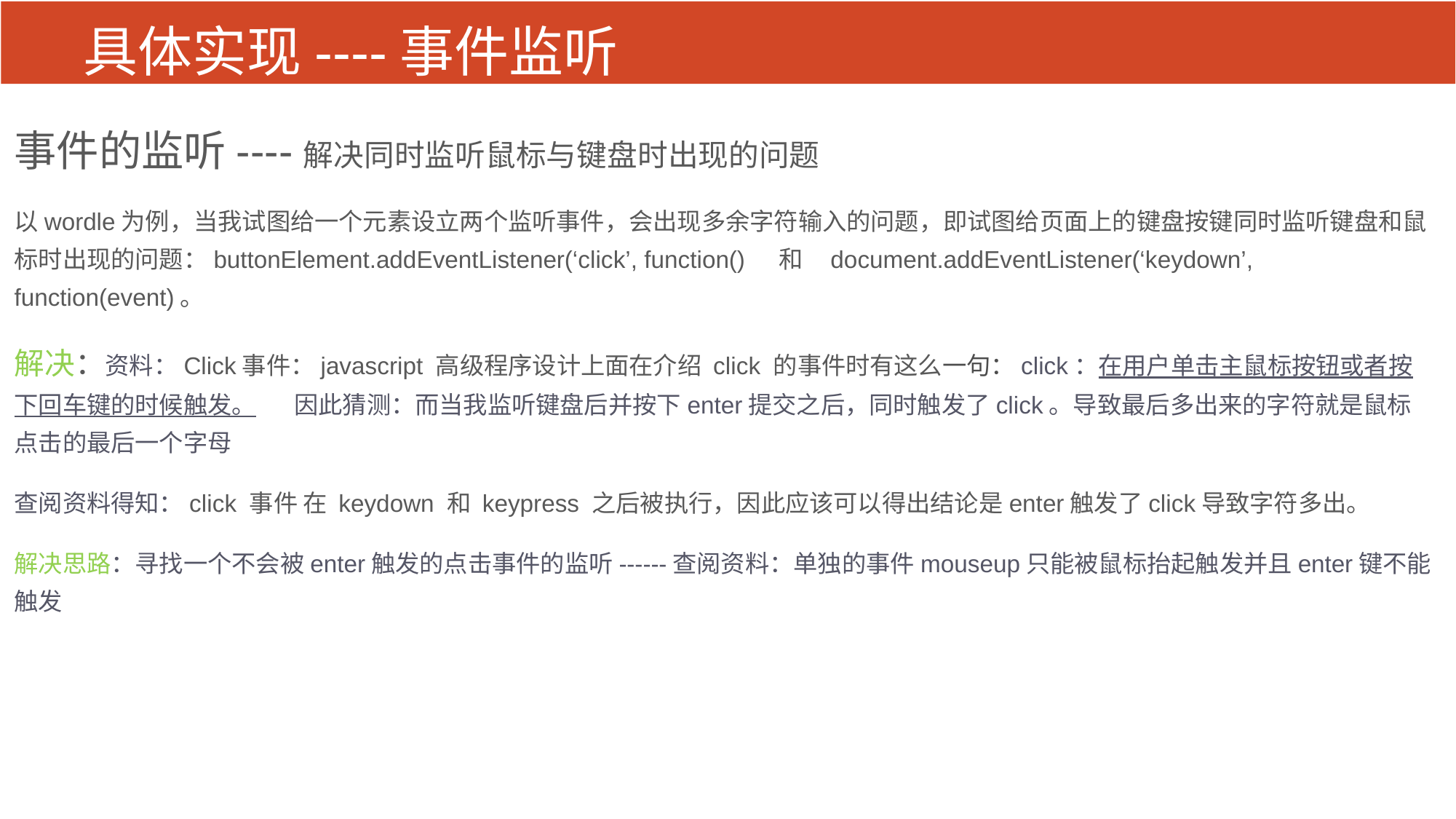

# 具体实现----事件监听
事件的监听----解决同时监听鼠标与键盘时出现的问题
以wordle为例，当我试图给一个元素设立两个监听事件，会出现多余字符输入的问题，即试图给页面上的键盘按键同时监听键盘和鼠标时出现的问题：buttonElement.addEventListener(‘click’, function()    和    document.addEventListener(‘keydown’, function(event)。
解决：资料：Click事件：javascript 高级程序设计上面在介绍 click 的事件时有这么一句：click：在用户单击主鼠标按钮或者按下回车键的时候触发。       因此猜测：而当我监听键盘后并按下enter提交之后，同时触发了click。导致最后多出来的字符就是鼠标点击的最后一个字母
查阅资料得知：click 事件 在 keydown 和 keypress 之后被执行，因此应该可以得出结论是enter触发了click导致字符多出。
解决思路：寻找一个不会被enter触发的点击事件的监听------查阅资料：单独的事件mouseup只能被鼠标抬起触发并且enter键不能触发